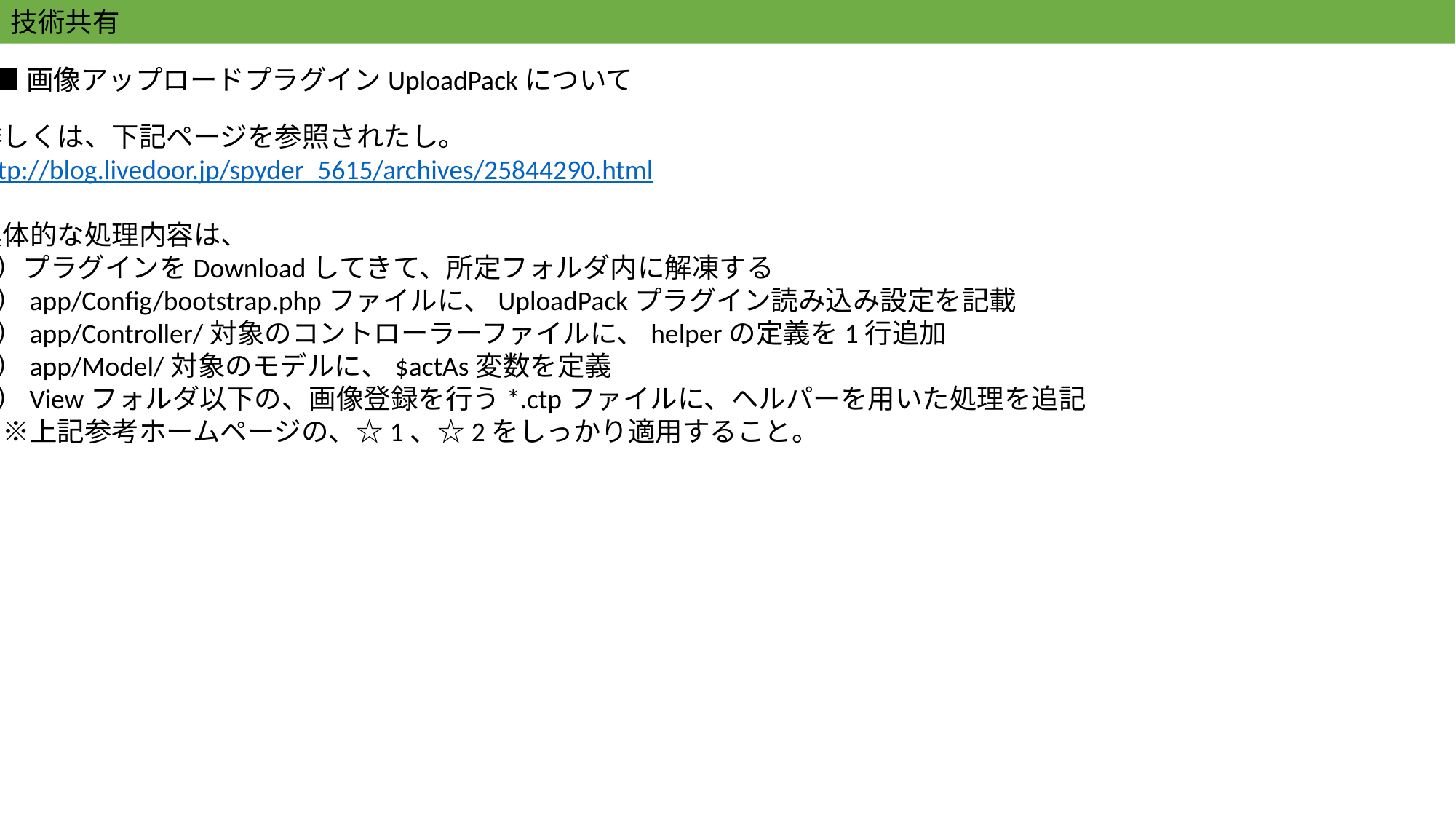

技術共有
■画像アップロードプラグインUploadPackについて
詳しくは、下記ページを参照されたし。
http://blog.livedoor.jp/spyder_5615/archives/25844290.html

具体的な処理内容は、
1）プラグインをDownloadしてきて、所定フォルダ内に解凍する
2）app/Config/bootstrap.phpファイルに、UploadPackプラグイン読み込み設定を記載
3）app/Controller/対象のコントローラーファイルに、helperの定義を1行追加
4）app/Model/対象のモデルに、$actAs変数を定義
5）Viewフォルダ以下の、画像登録を行う*.ctpファイルに、ヘルパーを用いた処理を追記
　※上記参考ホームページの、☆1、☆2をしっかり適用すること。